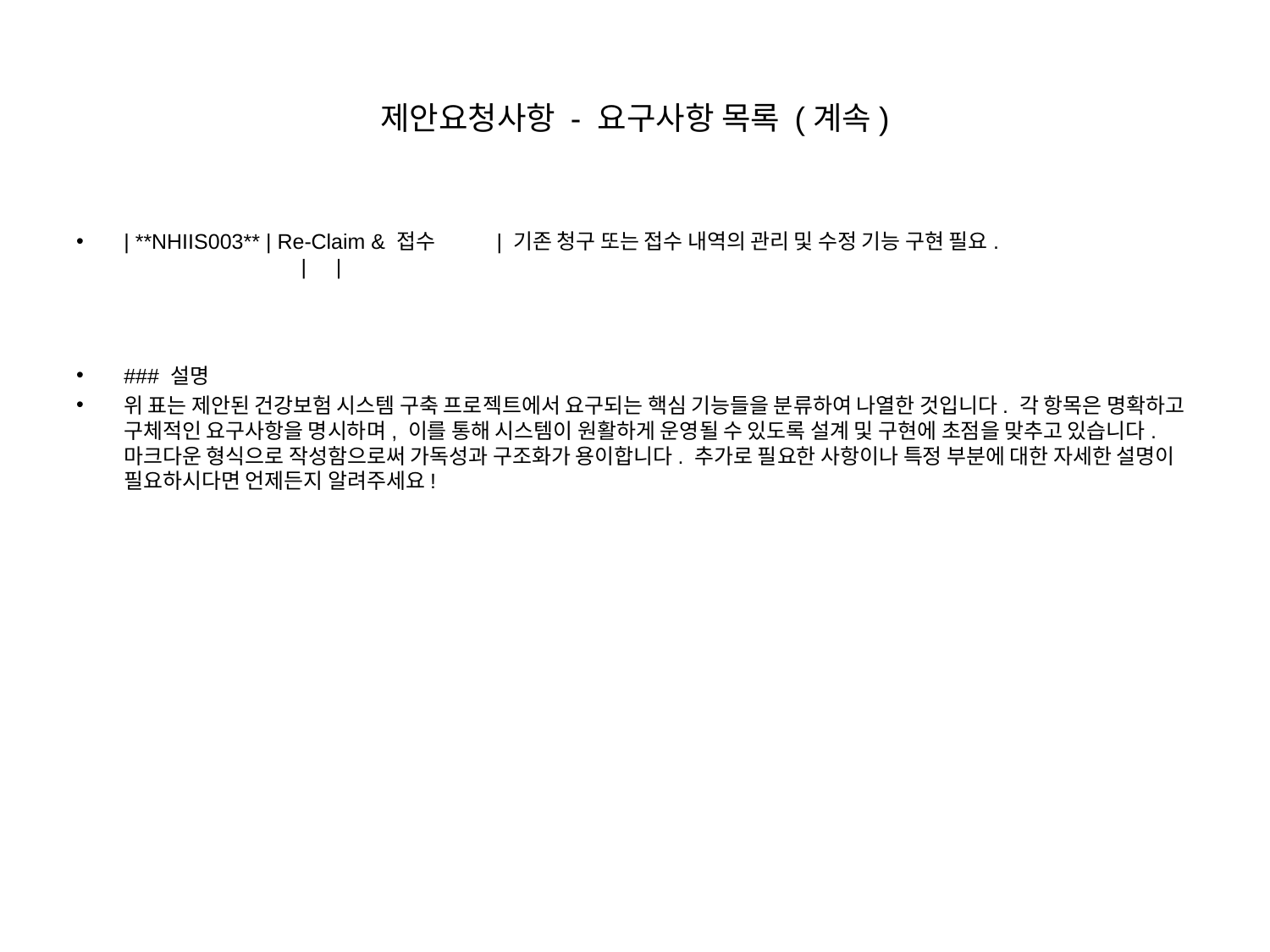

# 제안요청사항 - 요구사항 목록 (계속)
| **NHIIS003** | Re-Claim & 접수            | 기존 청구 또는 접수 내역의 관리 및 수정 기능 구현 필요.                                                               |     |

### 설명
위 표는 제안된 건강보험 시스템 구축 프로젝트에서 요구되는 핵심 기능들을 분류하여 나열한 것입니다. 각 항목은 명확하고 구체적인 요구사항을 명시하며, 이를 통해 시스템이 원활하게 운영될 수 있도록 설계 및 구현에 초점을 맞추고 있습니다. 마크다운 형식으로 작성함으로써 가독성과 구조화가 용이합니다. 추가로 필요한 사항이나 특정 부분에 대한 자세한 설명이 필요하시다면 언제든지 알려주세요!